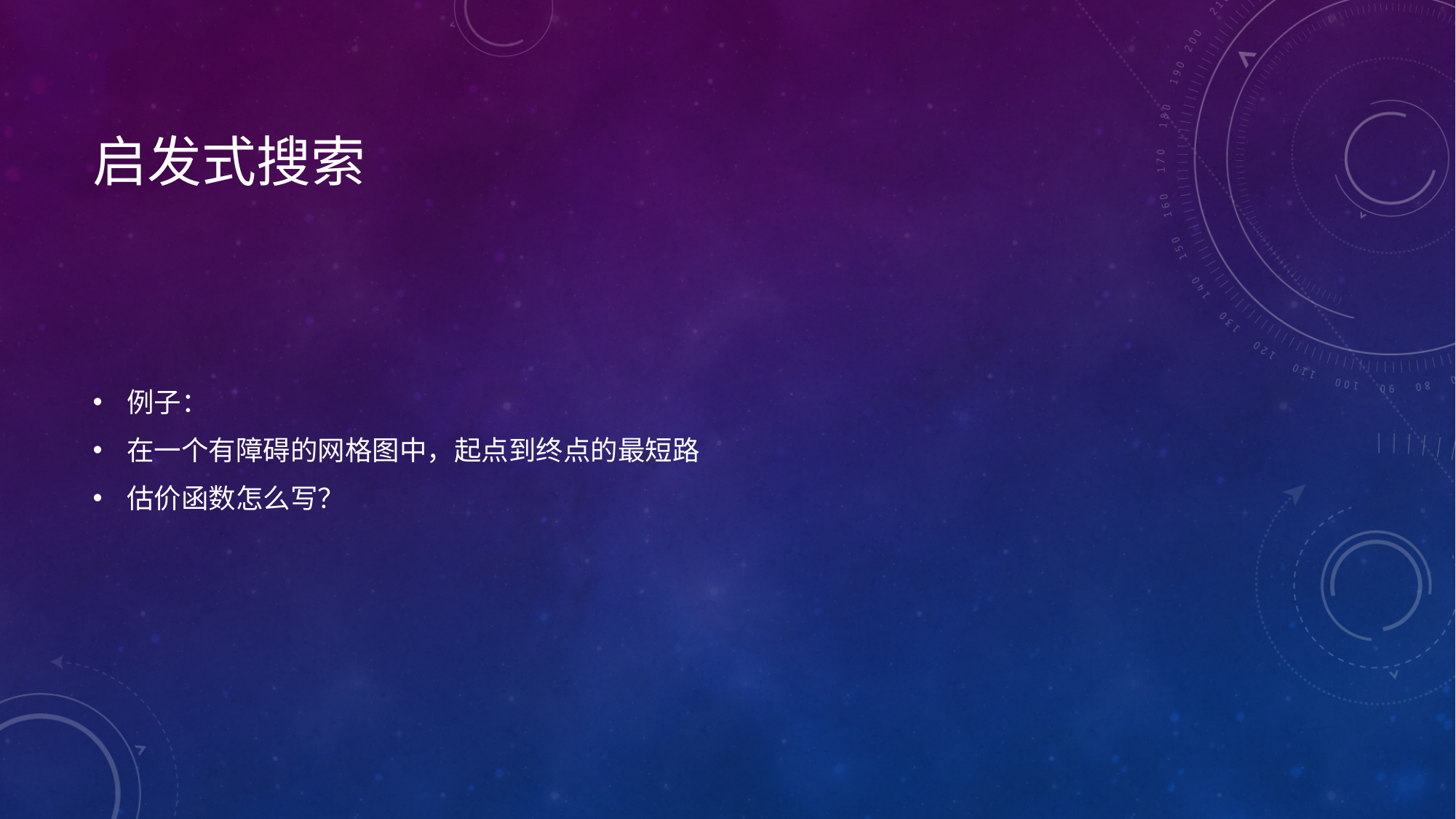

# 启发式搜索
例子：
在一个有障碍的网格图中，起点到终点的最短路
估价函数怎么写？